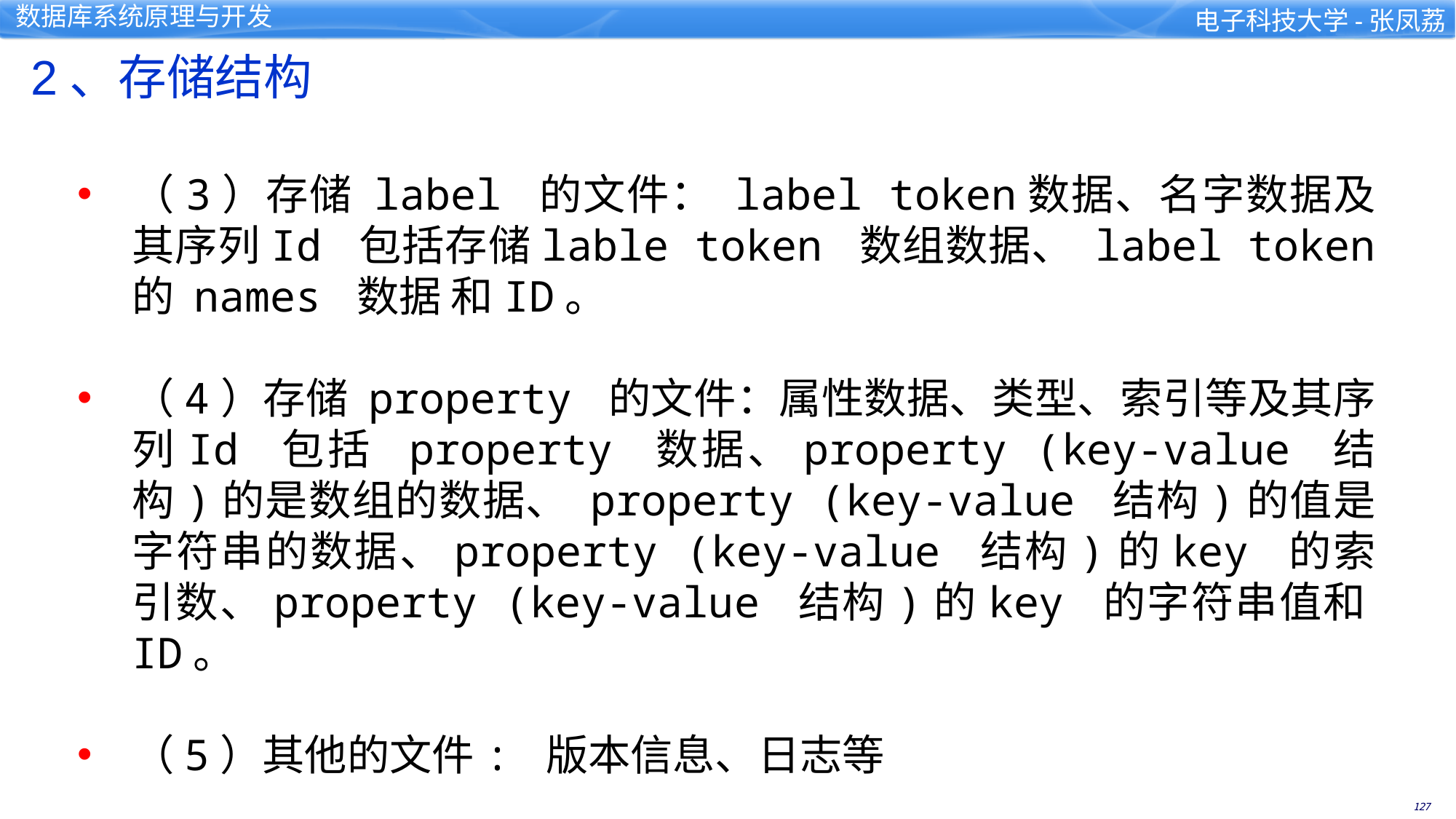

2、存储结构
（3）存储 label 的文件： label token数据、名字数据及其序列Id 包括存储lable token 数组数据、 label token 的 names 数据 和ID。

（4）存储 property 的文件：属性数据、类型、索引等及其序列Id 包括  property 数据、property (key-value 结构)的是数组的数据、 property (key-value 结构)的值是字符串的数据、property (key-value 结构)的key 的索引数、property (key-value 结构)的key 的字符串值和ID。

（5）其他的文件: 版本信息、日志等